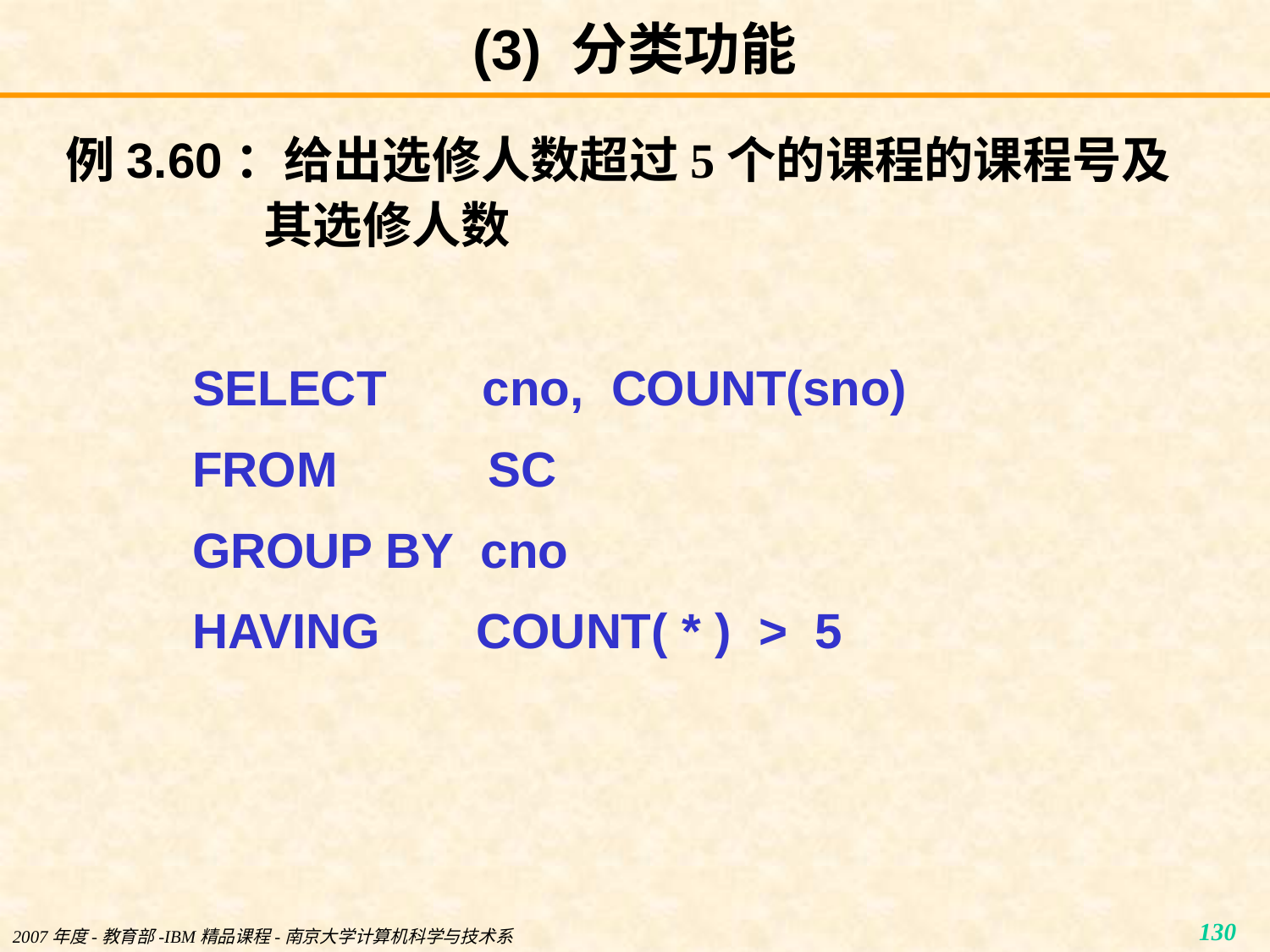

# (3) 分类功能
例3.60：给出选修人数超过5个的课程的课程号及其选修人数
SELECT       cno,  COUNT(sno)
FROM           SC
GROUP BY  cno
HAVING       COUNT( * )  >  5
130
2007年度-教育部-IBM精品课程-南京大学计算机科学与技术系